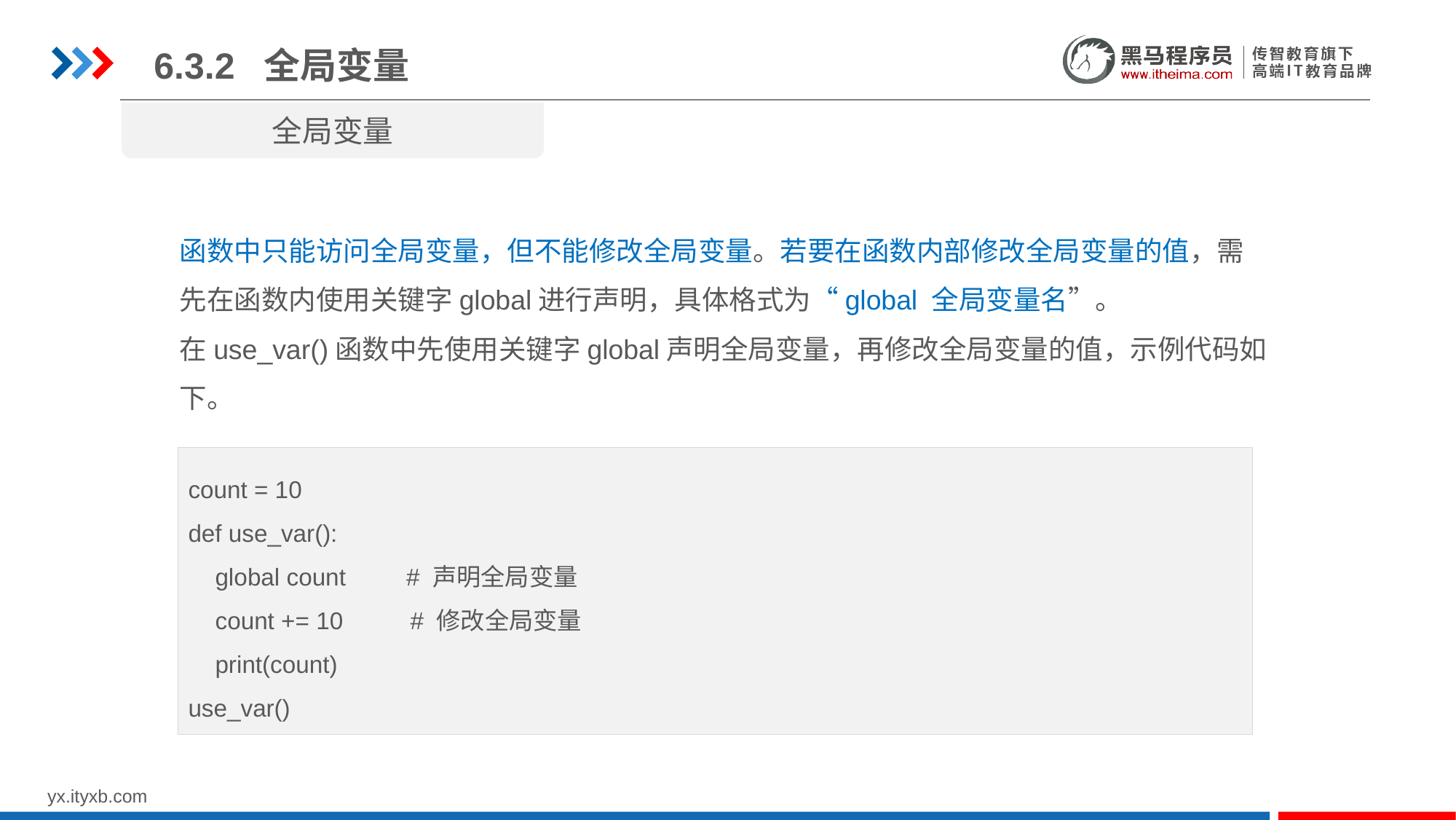

6.3.2  全局变量

全局变量
函数中只能访问全局变量，但不能修改全局变量。若要在函数内部修改全局变量的值，需先在函数内使用关键字global进行声明，具体格式为“global 全局变量名”。
在use_var()函数中先使用关键字global声明全局变量，再修改全局变量的值，示例代码如下。
count = 10
def use_var():
    global count         # 声明全局变量
    count += 10          # 修改全局变量
    print(count)
use_var()